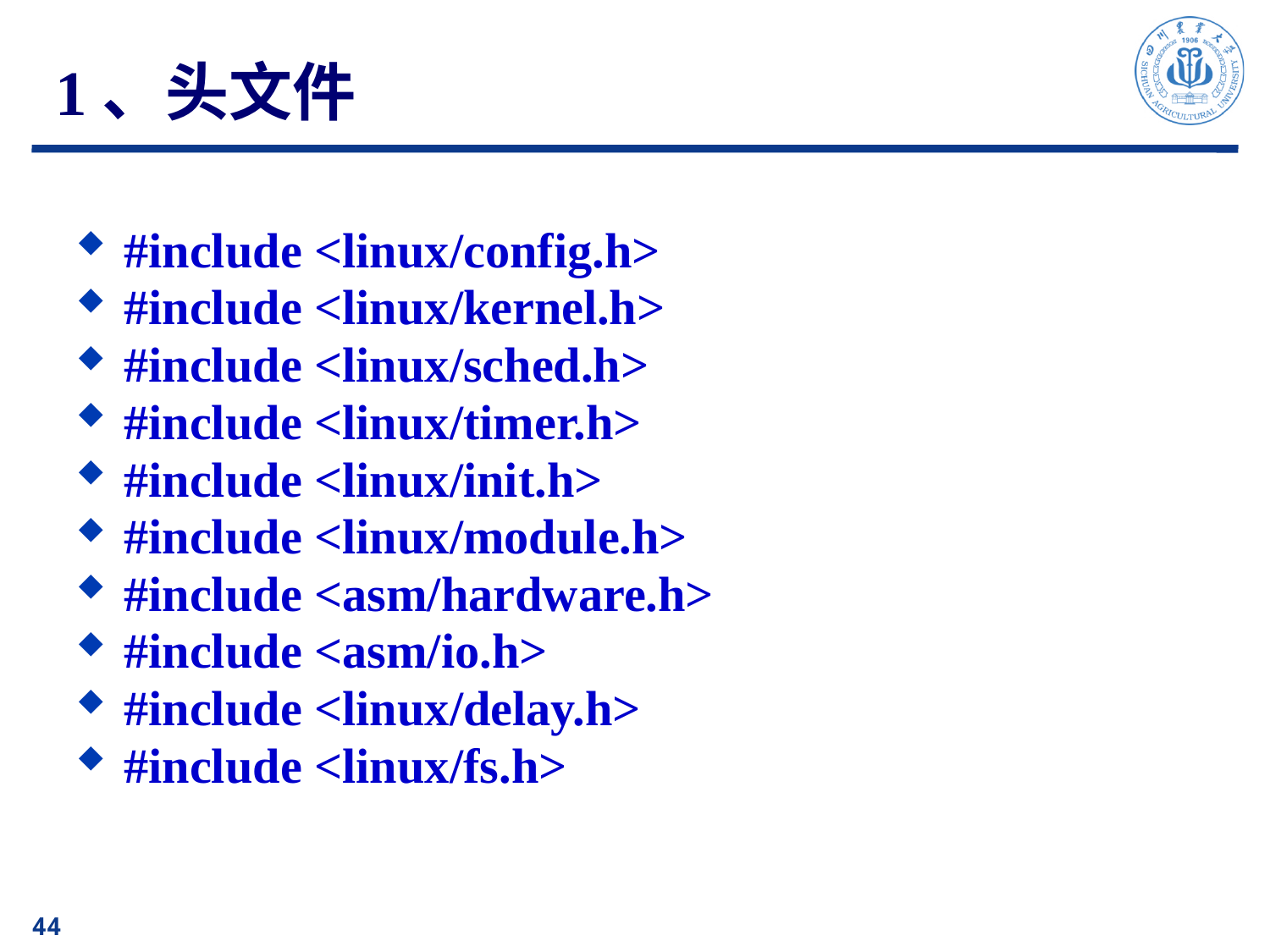

# 1、头文件
#include <linux/config.h>
#include <linux/kernel.h>
#include <linux/sched.h>
#include <linux/timer.h>
#include <linux/init.h>
#include <linux/module.h>
#include <asm/hardware.h>
#include <asm/io.h>
#include <linux/delay.h>
#include <linux/fs.h>